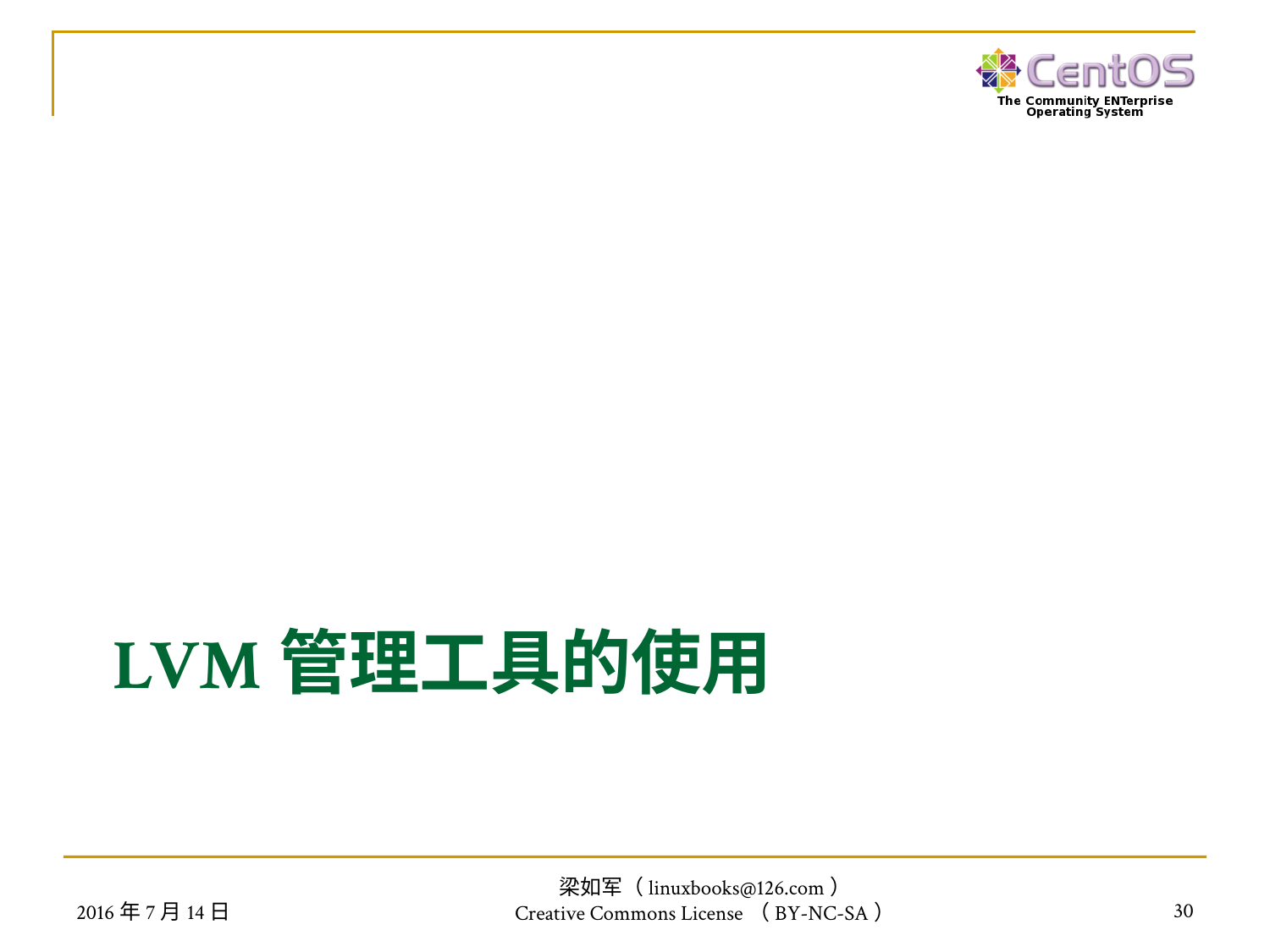

# LVM管理工具的使用
2016年7月14日
30
梁如军（linuxbooks@126.com）
Creative Commons License（BY-NC-SA）